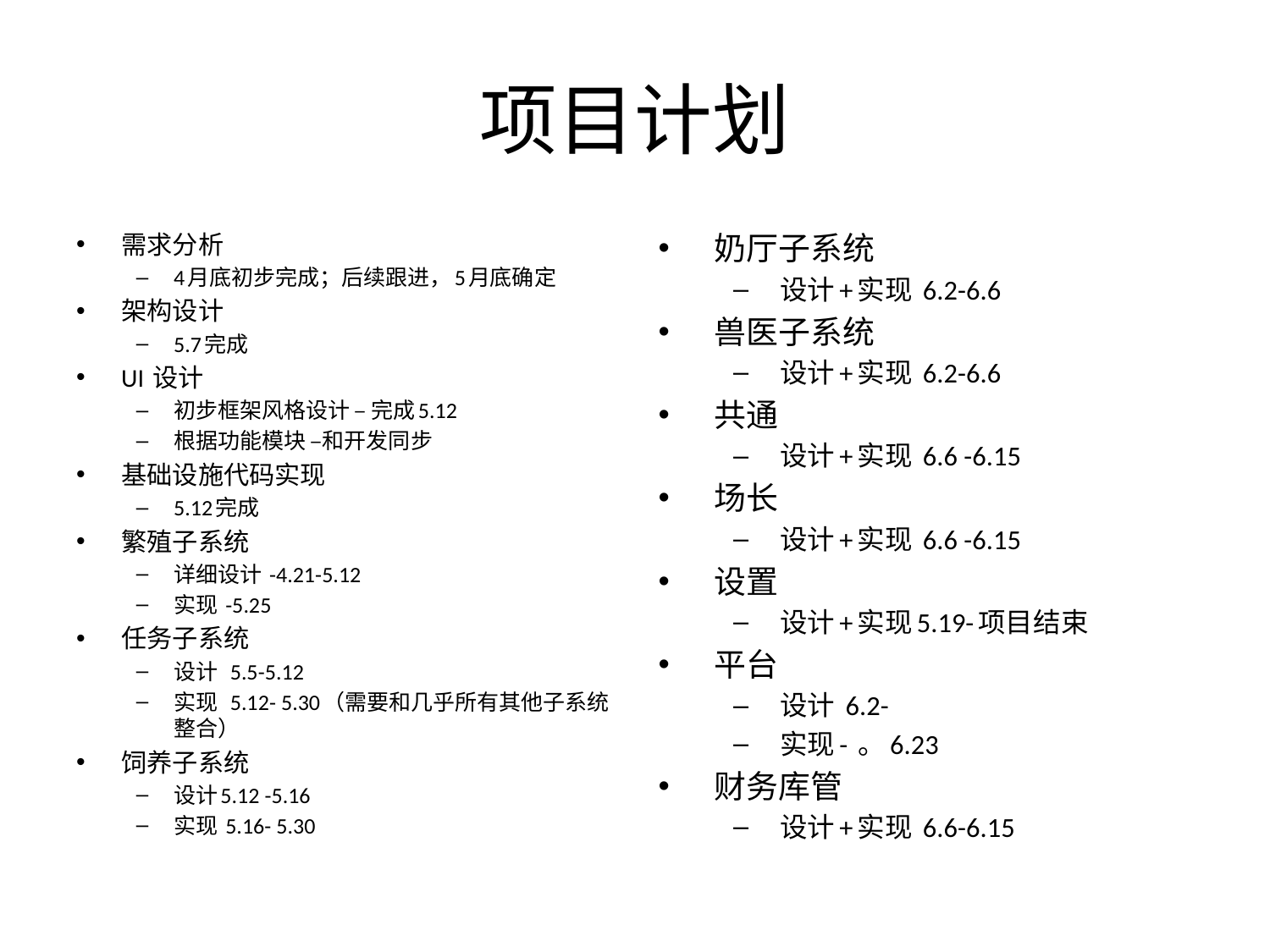

# 项目计划
需求分析
4月底初步完成；后续跟进，5月底确定
架构设计
5.7完成
UI 设计
初步框架风格设计 – 完成5.12
根据功能模块 –和开发同步
基础设施代码实现
5.12完成
繁殖子系统
详细设计 -4.21-5.12
实现 -5.25
任务子系统
设计  5.5-5.12
实现  5.12- 5.30（需要和几乎所有其他子系统整合）
饲养子系统
设计5.12 -5.16
实现 5.16- 5.30

奶厅子系统
设计+实现 6.2-6.6
兽医子系统
设计+实现 6.2-6.6
共通
设计+实现 6.6 -6.15
场长
设计+实现 6.6 -6.15
设置
设计+实现5.19-项目结束
平台
设计 6.2-
实现- 。6.23
财务库管
设计+实现 6.6-6.15